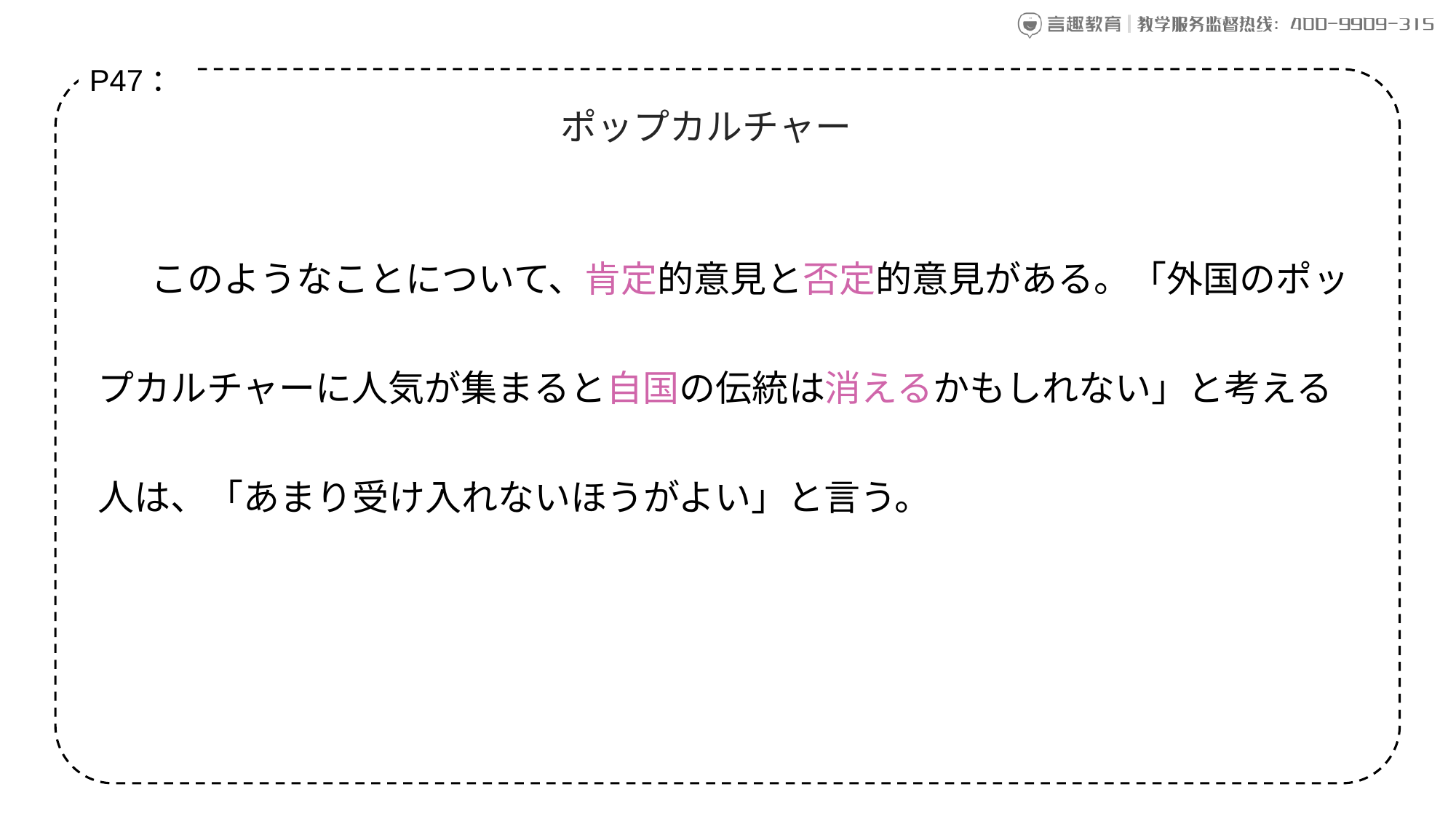

P47：

ポップカルチャー
 　このようなことについて、肯定的意見と否定的意見がある。「外国のポップカルチャーに人気が集まると自国の伝統は消えるかもしれない」と考える人は、「あまり受け入れないほうがよい」と言う。